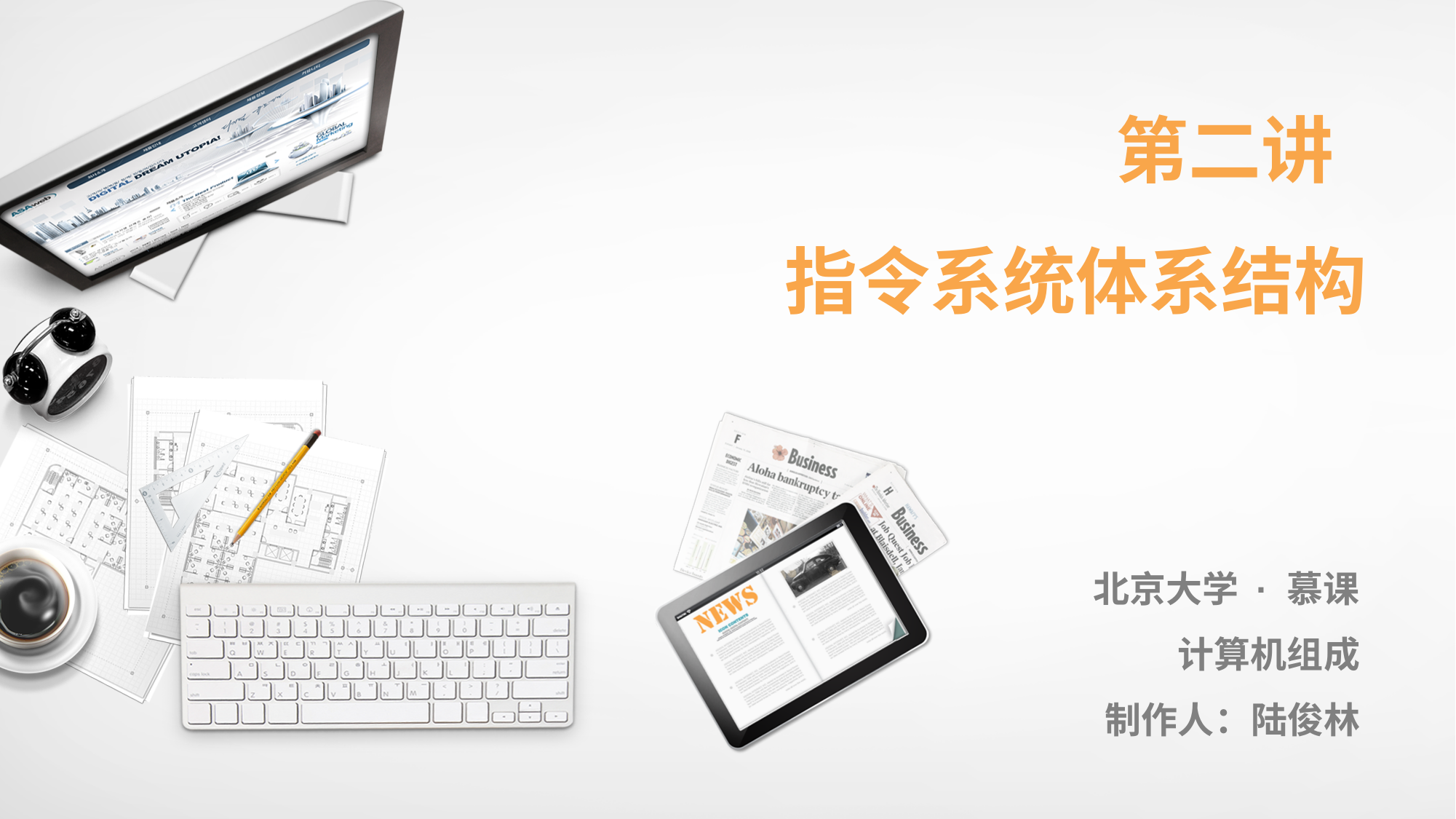

第二讲
指令系统体系结构
北京大学 · 慕课
计算机组成
制作人：陆俊林